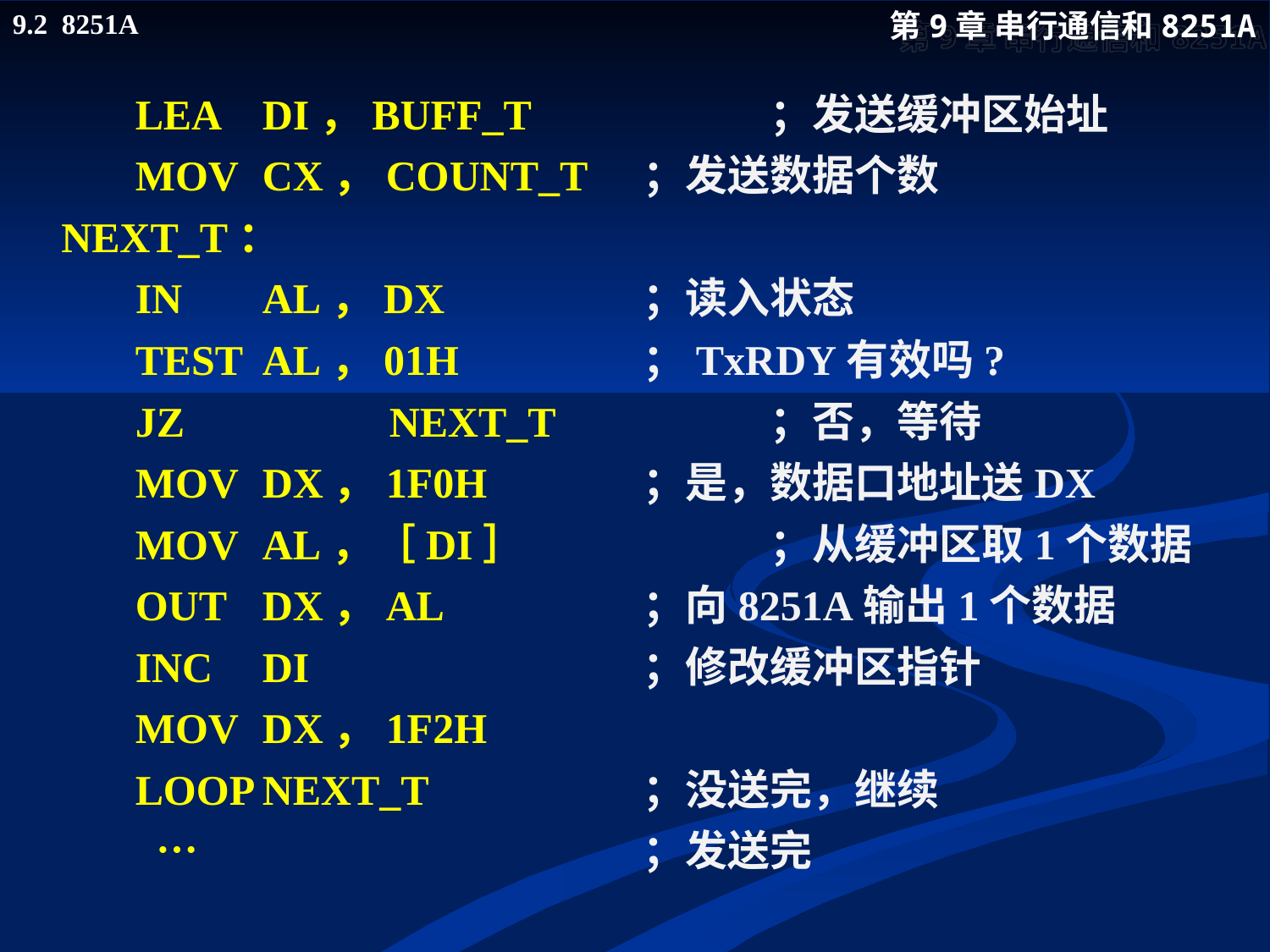

LEA	DI，BUFF_T		；发送缓冲区始址
	MOV	CX，COUNT_T	；发送数据个数
NEXT_T：
	IN    	AL，DX		；读入状态
	TEST	AL，01H		；TxRDY有效吗?
	JZ		NEXT_T		；否，等待
	MOV	DX，1F0H		；是，数据口地址送DX
	MOV	AL，［DI］		；从缓冲区取1个数据
	OUT	DX，AL		；向8251A输出1个数据
	INC	DI			；修改缓冲区指针
	MOV	DX，1F2H
	LOOP	NEXT_T		；没送完，继续
          …				；发送完